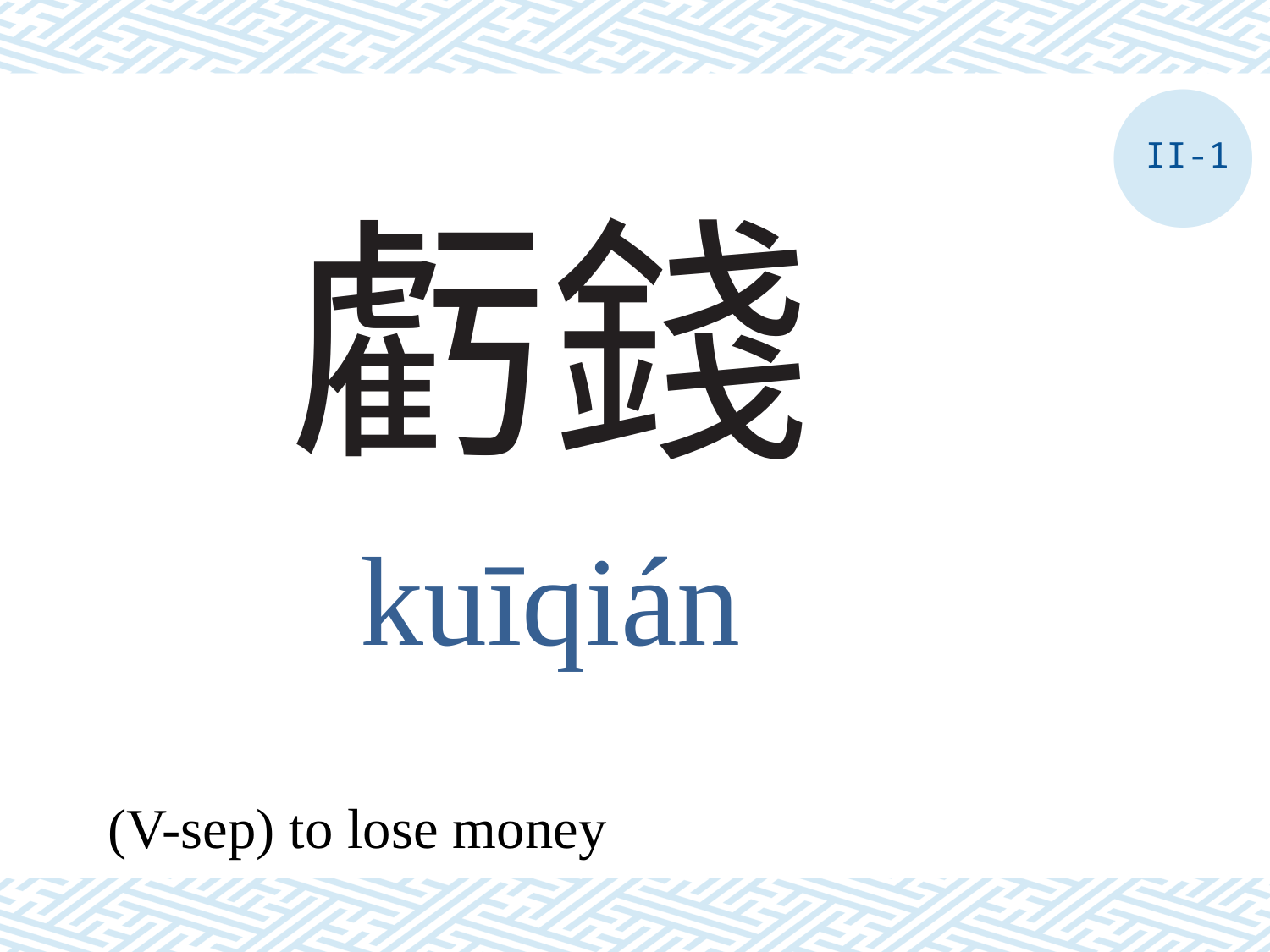

II-1

# 虧錢
kuīqián
(V-sep) to lose money